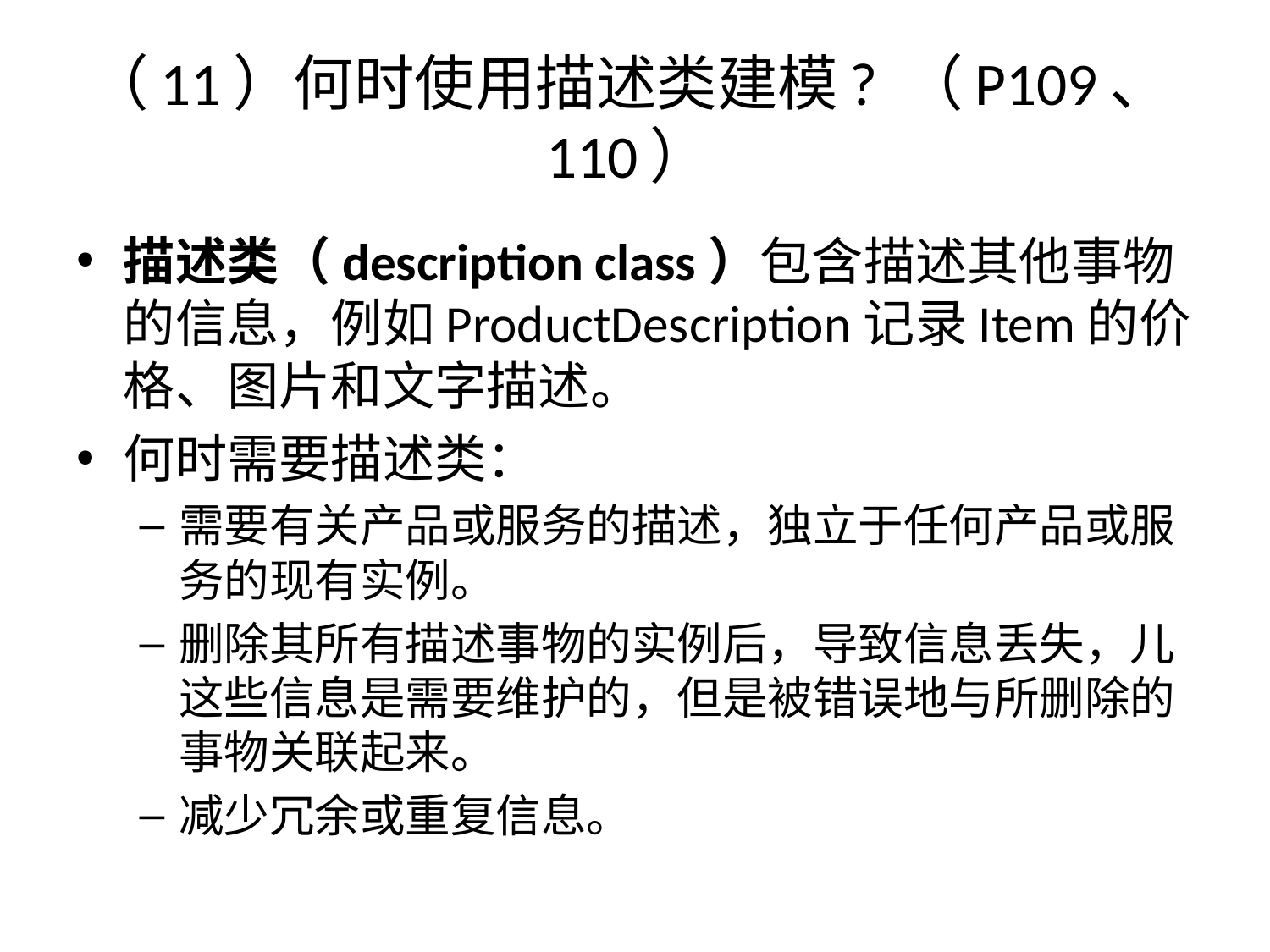

# （11）何时使用描述类建模? （P109、110）
描述类（description class）包含描述其他事物的信息，例如ProductDescription记录Item的价格、图片和文字描述。
何时需要描述类：
需要有关产品或服务的描述，独立于任何产品或服务的现有实例。
删除其所有描述事物的实例后，导致信息丢失，儿这些信息是需要维护的，但是被错误地与所删除的事物关联起来。
减少冗余或重复信息。